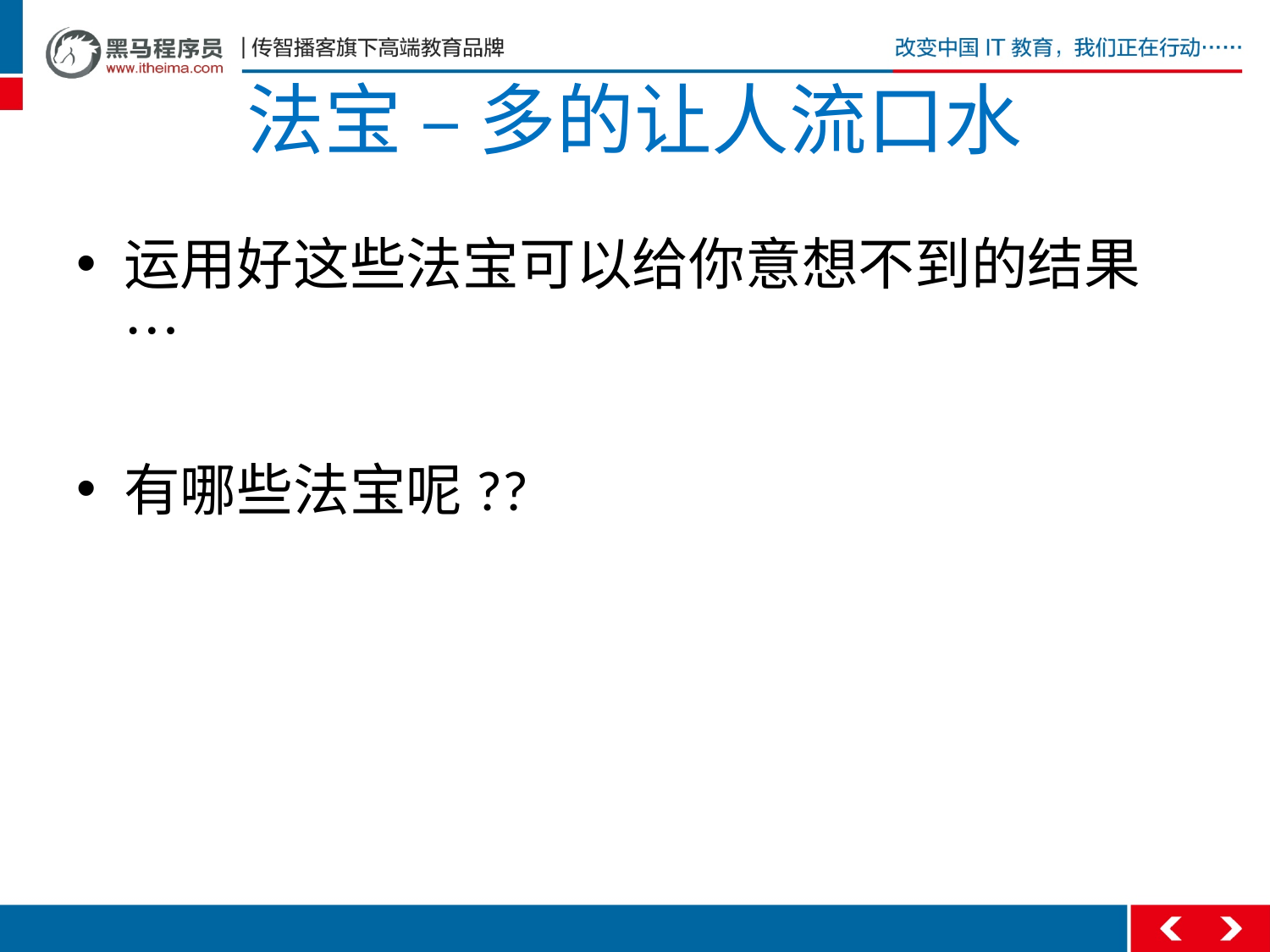

# 法宝 – 多的让人流口水
运用好这些法宝可以给你意想不到的结果…

有哪些法宝呢??